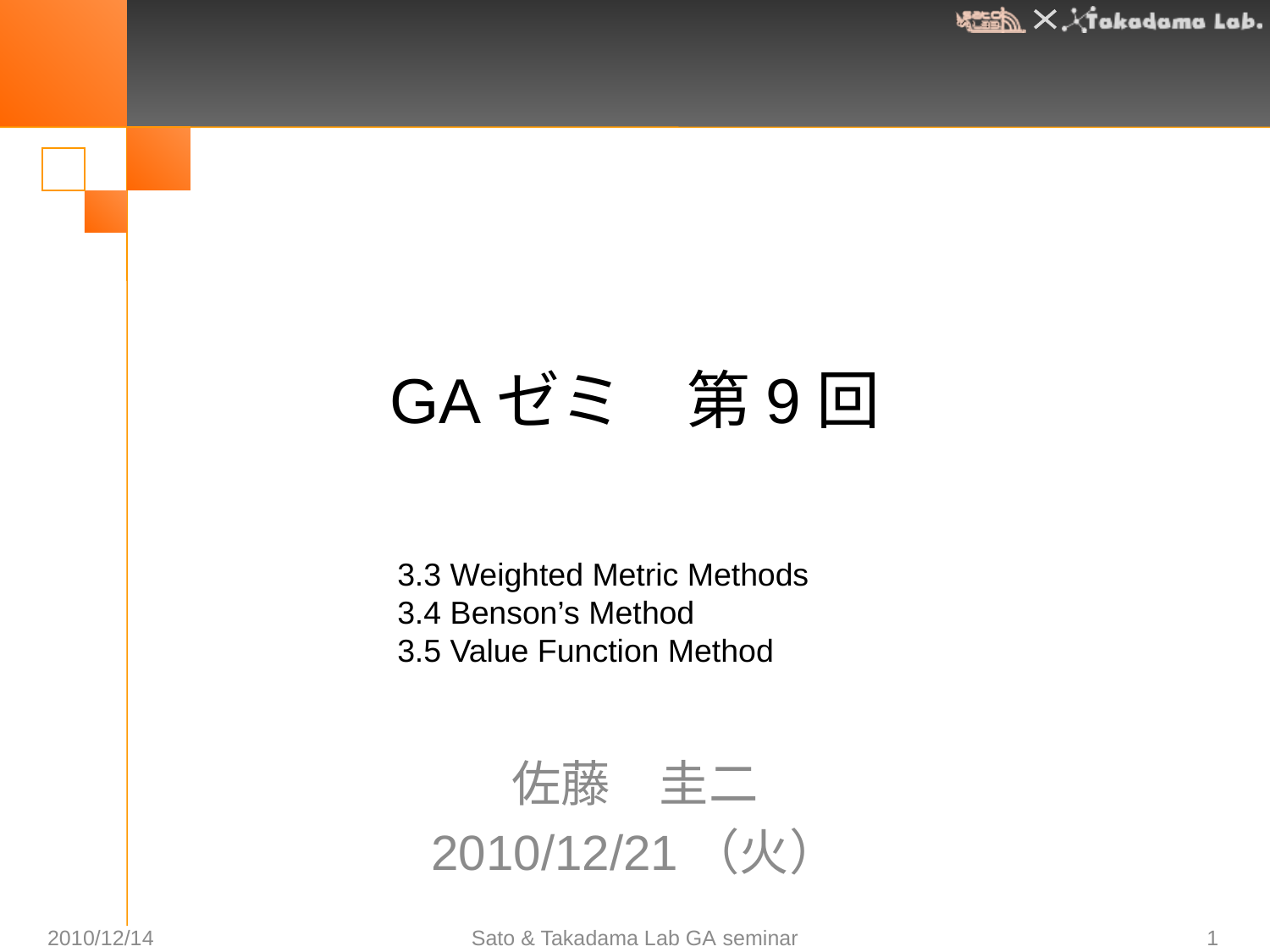

# GAゼミ　第9回
3.3 Weighted Metric Methods
3.4 Benson’s Method
3.5 Value Function Method
佐藤　圭二
2010/12/21（火）
2010/12/14
Sato & Takadama Lab GA seminar
1